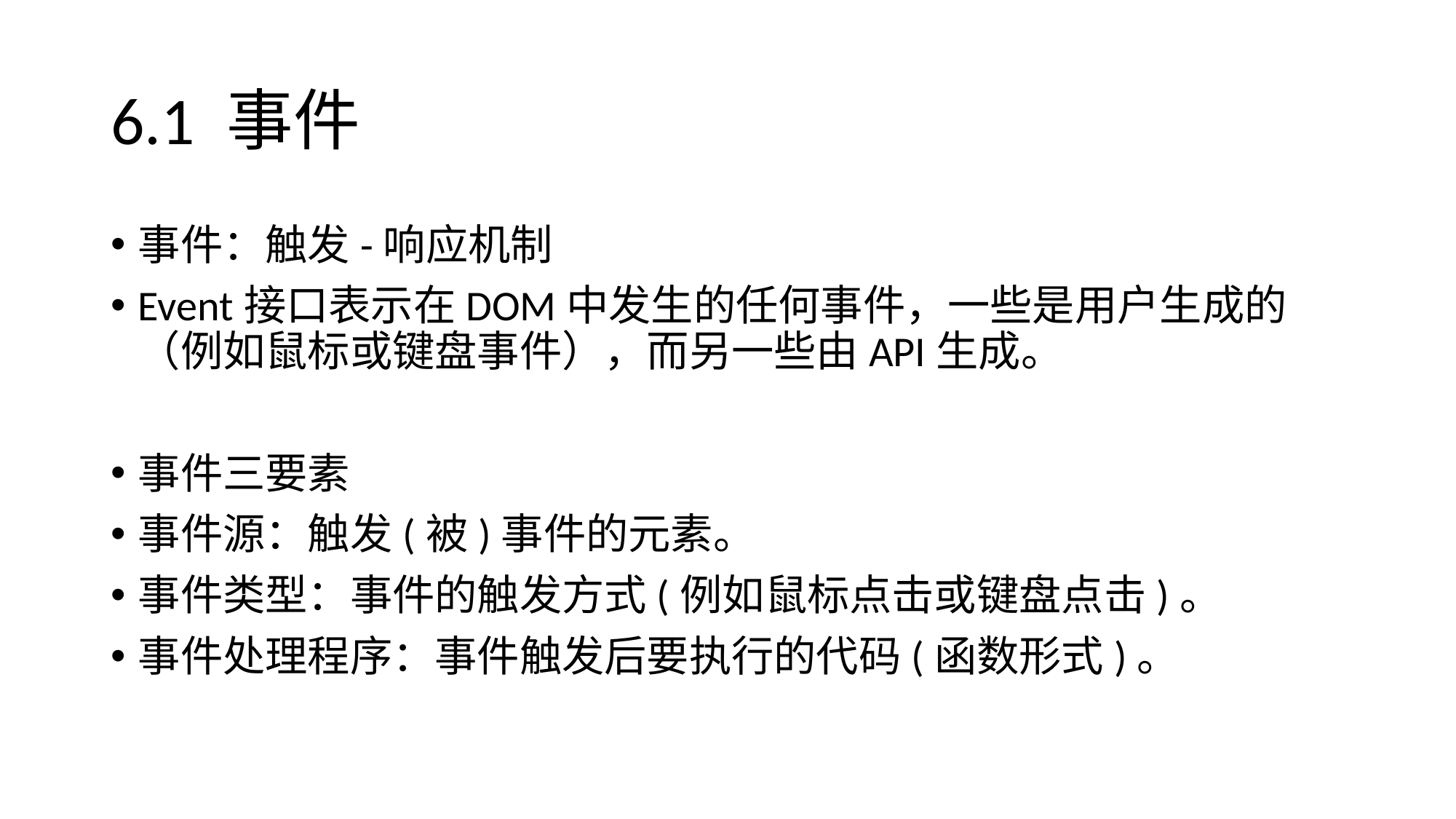

# 6.1 事件
事件：触发-响应机制
Event接口表示在DOM中发生的任何事件，一些是用户生成的（例如鼠标或键盘事件），而另一些由API生成。

事件三要素
事件源：触发(被)事件的元素。
事件类型：事件的触发方式(例如鼠标点击或键盘点击)。
事件处理程序：事件触发后要执行的代码(函数形式)。